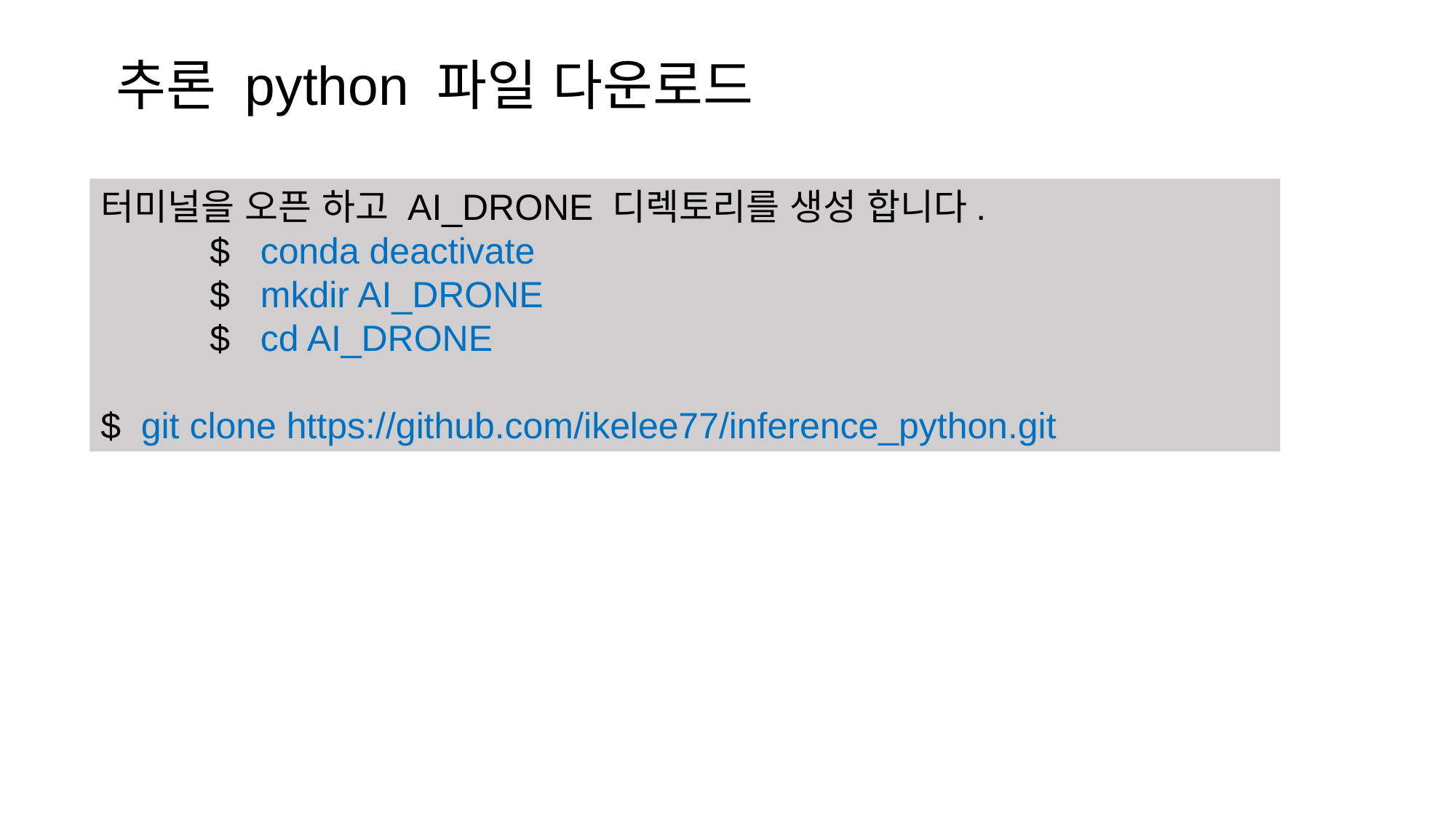

# 추론 python 파일 다운로드
터미널을 오픈 하고 AI_DRONE 디렉토리를 생성 합니다.
	$   conda deactivate
	$   mkdir AI_DRONE
	$   cd AI_DRONE
$  git clone https://github.com/ikelee77/inference_python.git